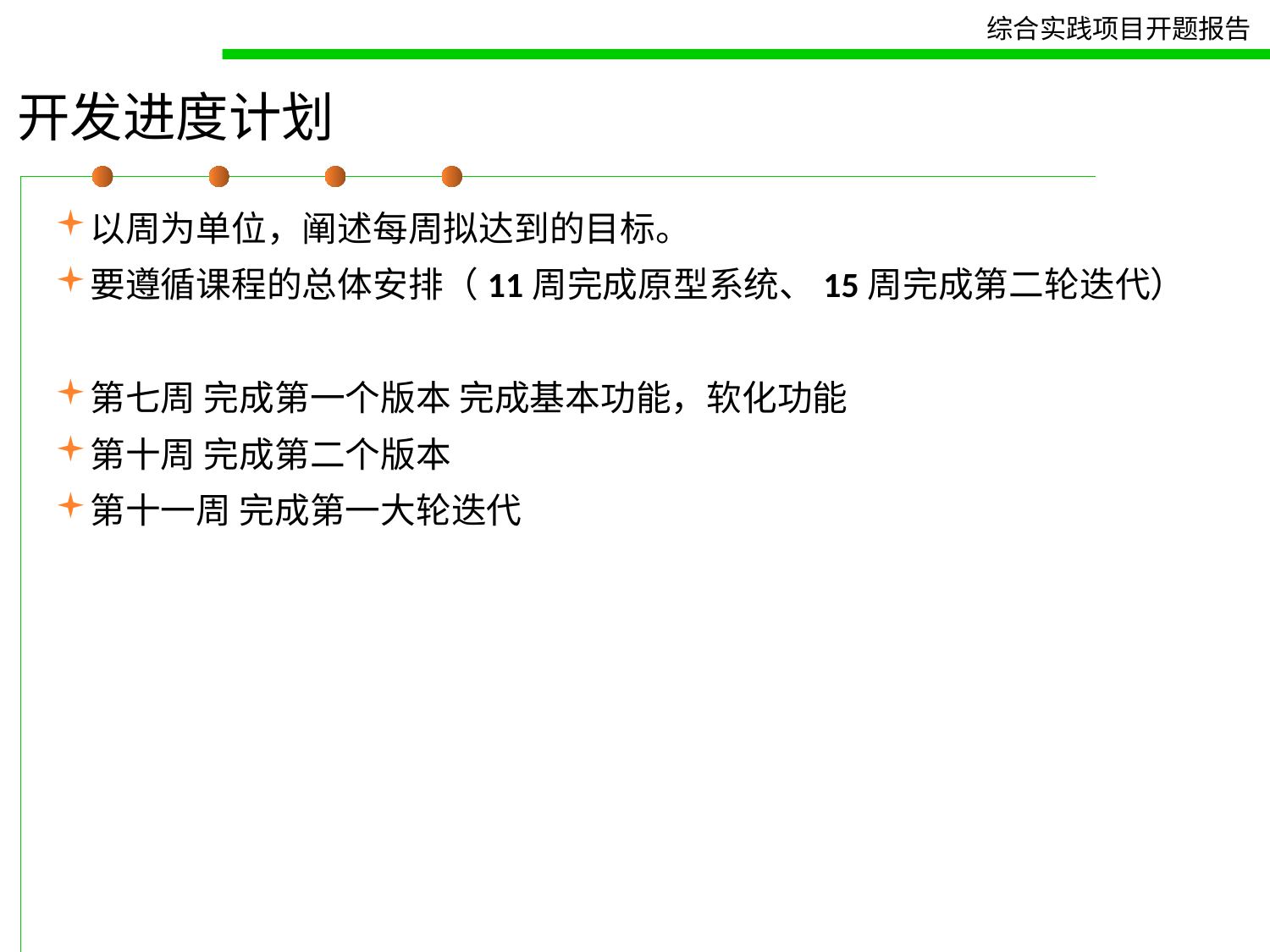

开发进度计划
以周为单位，阐述每周拟达到的目标。
要遵循课程的总体安排（11周完成原型系统、15周完成第二轮迭代）

第七周 完成第一个版本 完成基本功能，软化功能
第十周 完成第二个版本
第十一周 完成第一大轮迭代